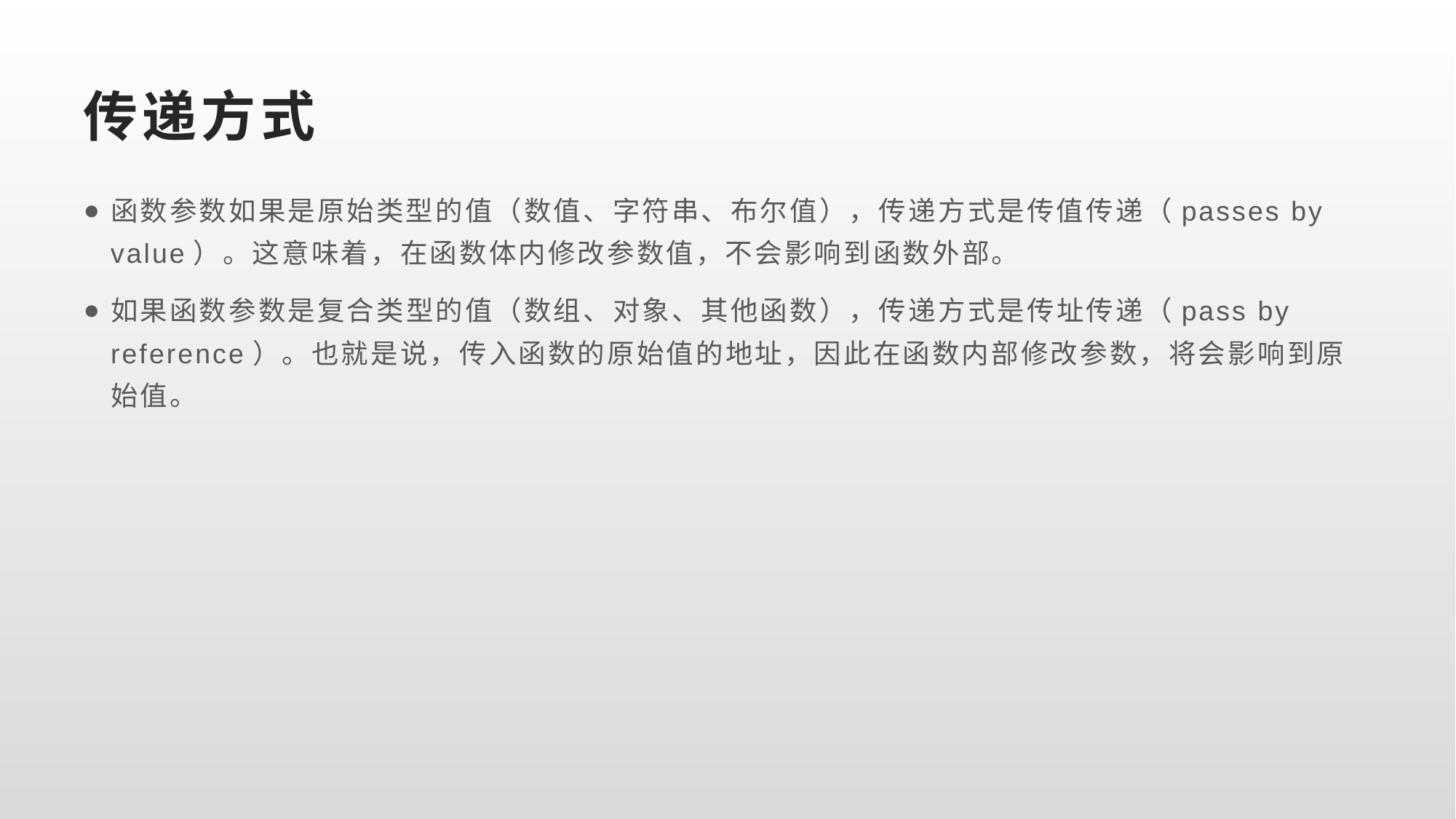

# 传递方式
函数参数如果是原始类型的值（数值、字符串、布尔值），传递方式是传值传递（passes by value）。这意味着，在函数体内修改参数值，不会影响到函数外部。
如果函数参数是复合类型的值（数组、对象、其他函数），传递方式是传址传递（pass by reference）。也就是说，传入函数的原始值的地址，因此在函数内部修改参数，将会影响到原始值。